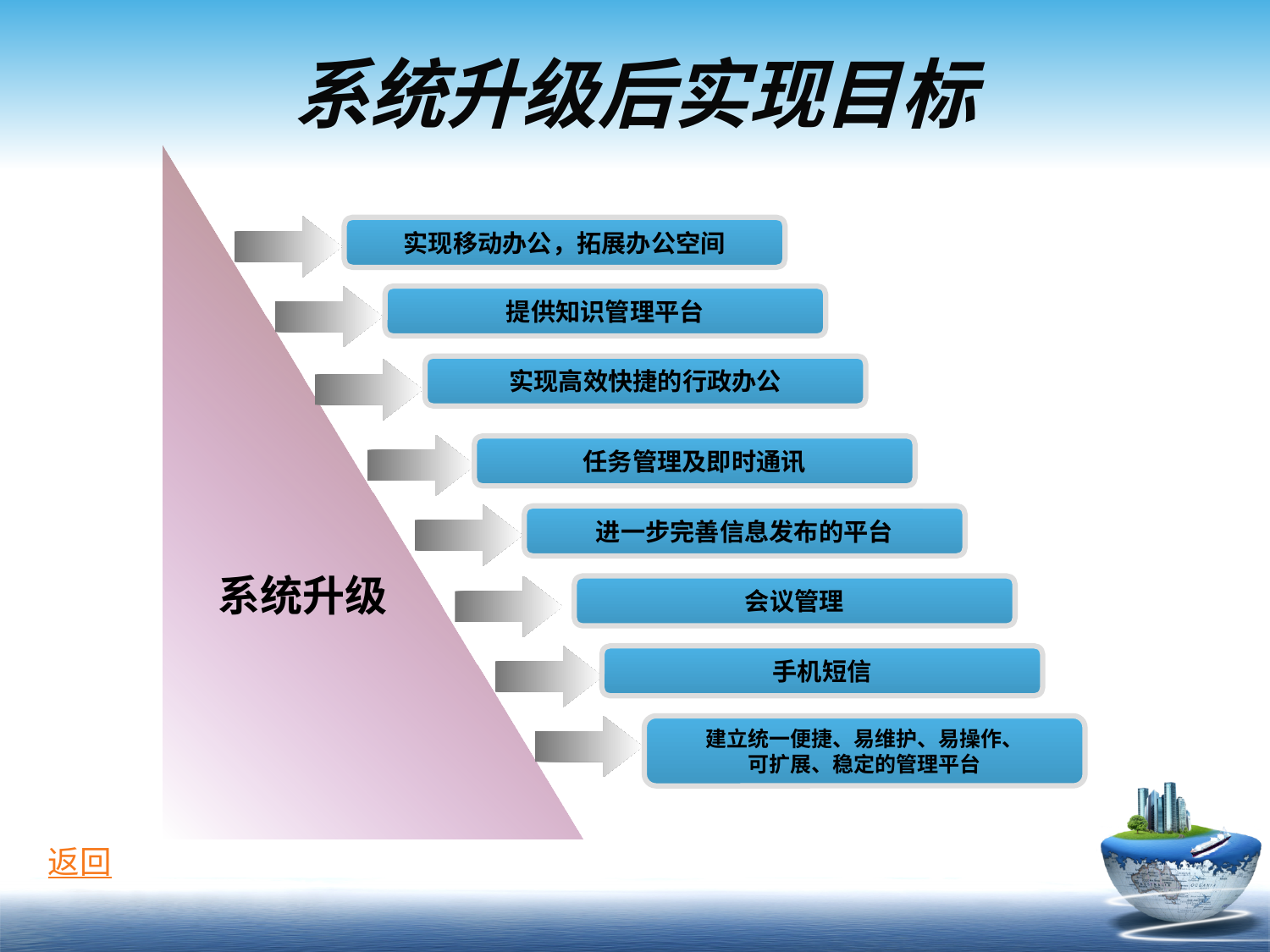

# 系统升级后实现目标
系统升级

实现移动办公，拓展办公空间

提供知识管理平台
实现高效快捷的行政办公

任务管理及即时通讯

进一步完善信息发布的平台

会议管理

手机短信

建立统一便捷、易维护、易操作、
可扩展、稳定的管理平台
返回